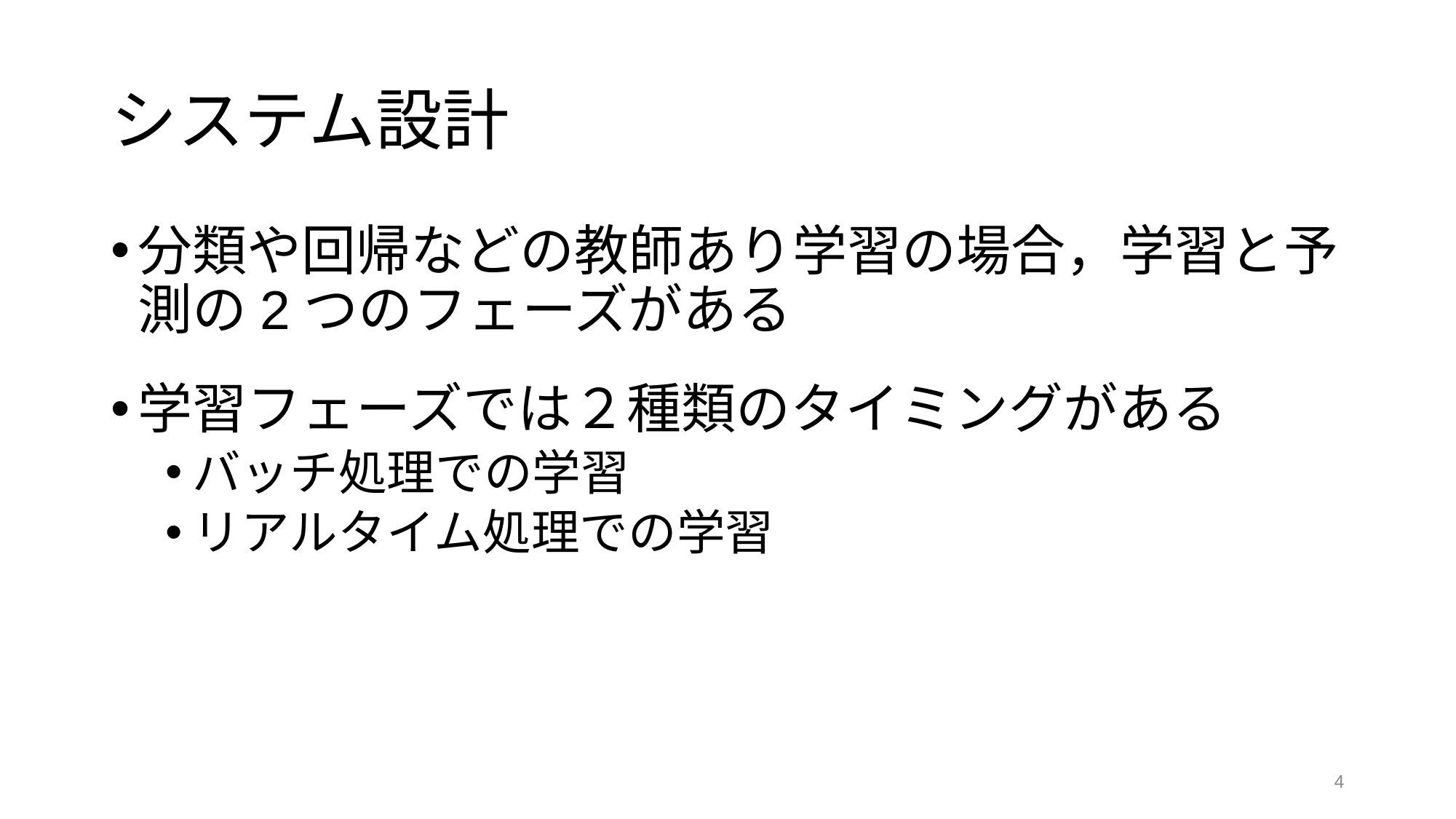

# システム設計
分類や回帰などの教師あり学習の場合，学習と予測の2つのフェーズがある

学習フェーズでは２種類のタイミングがある
バッチ処理での学習
リアルタイム処理での学習
4